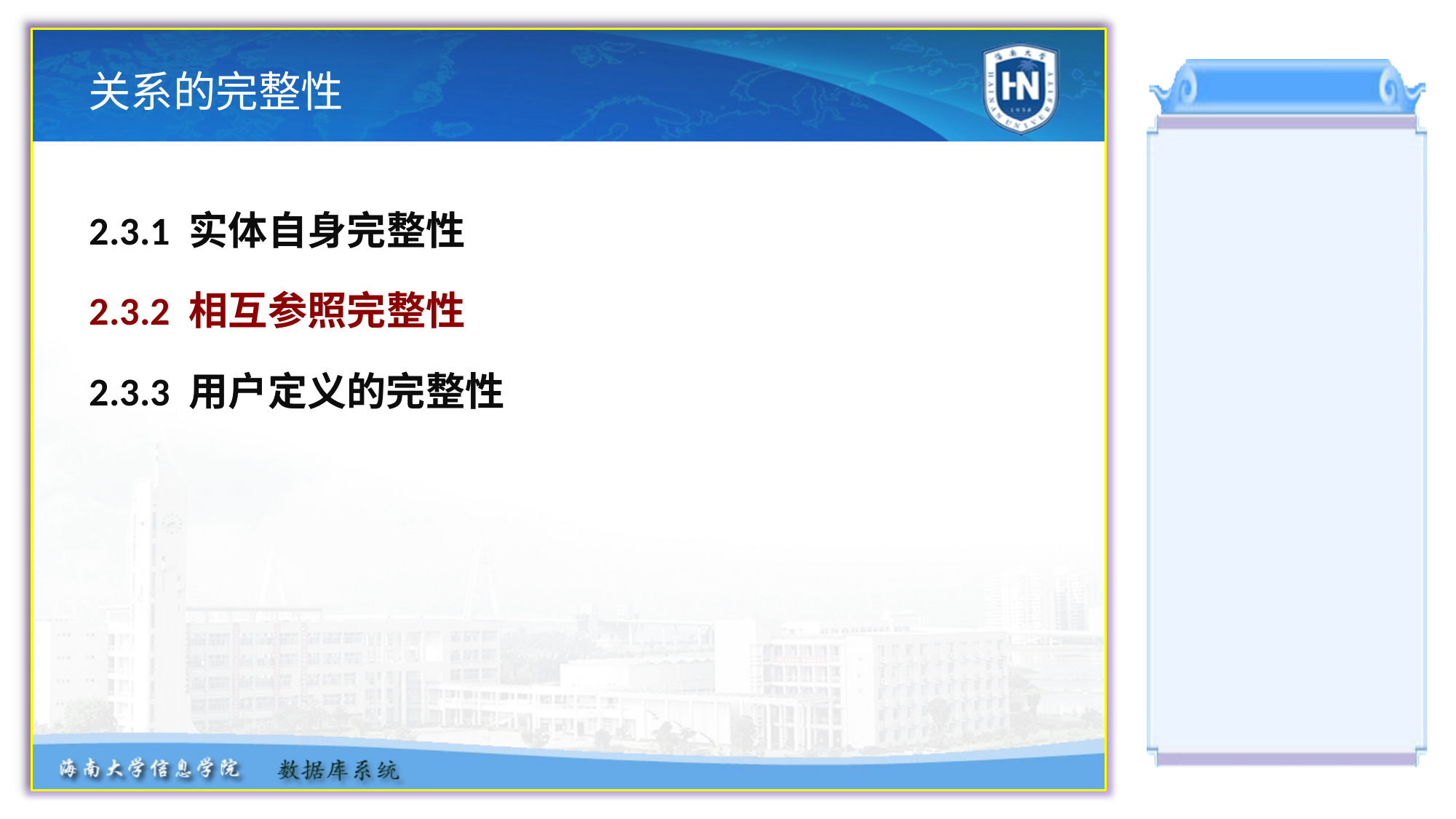

# 关系的完整性
2.3.1 实体自身完整性
2.3.2 相互参照完整性
2.3.3 用户定义的完整性